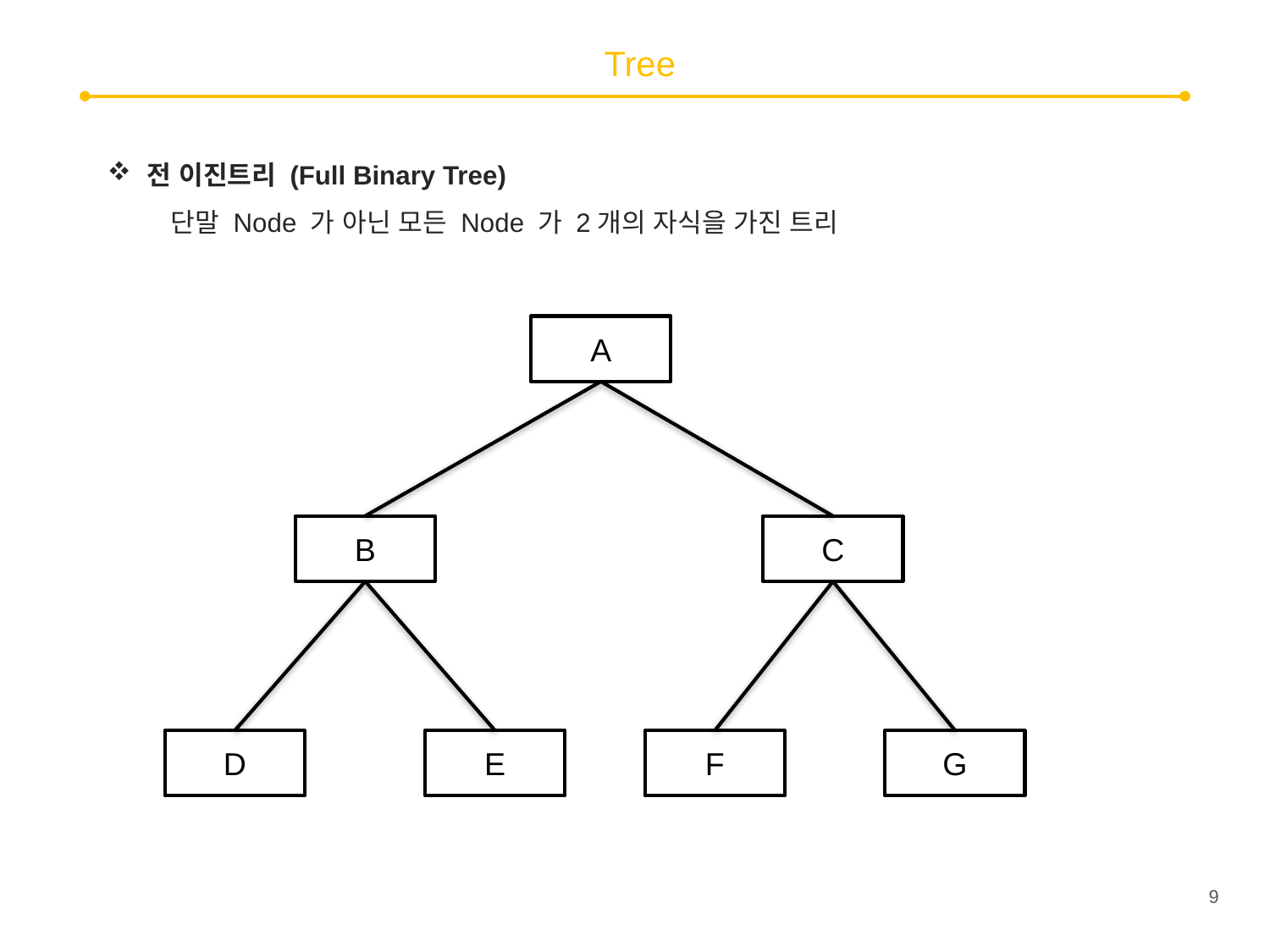

# Tree
전 이진트리 (Full Binary Tree)
단말 Node 가 아닌 모든 Node 가 2개의 자식을 가진 트리
A
B
C
D
E
F
G